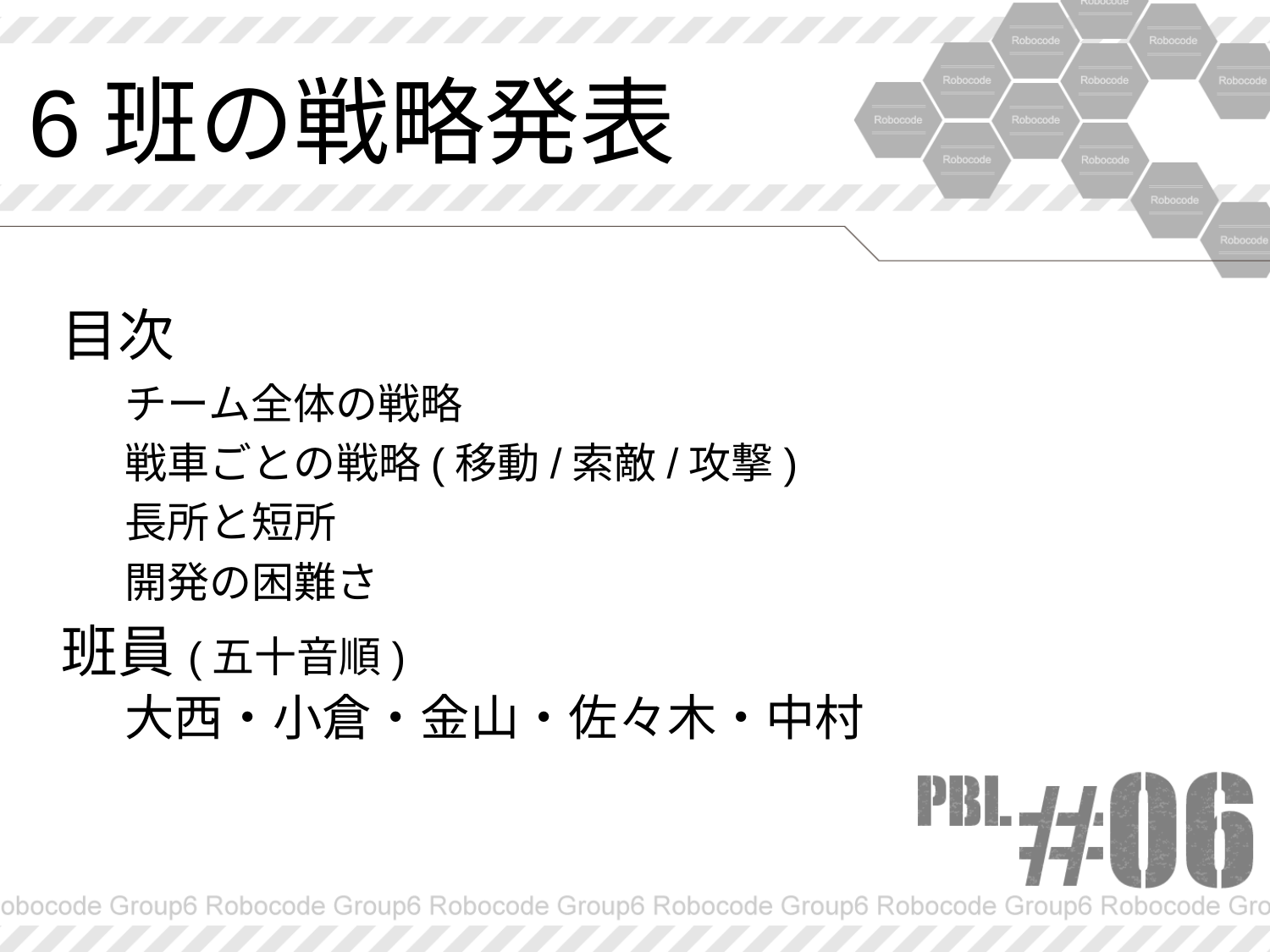

# 6班の戦略発表
目次
チーム全体の戦略
戦車ごとの戦略(移動/索敵/攻撃)
長所と短所
開発の困難さ
班員(五十音順)
大西・小倉・金山・佐々木・中村